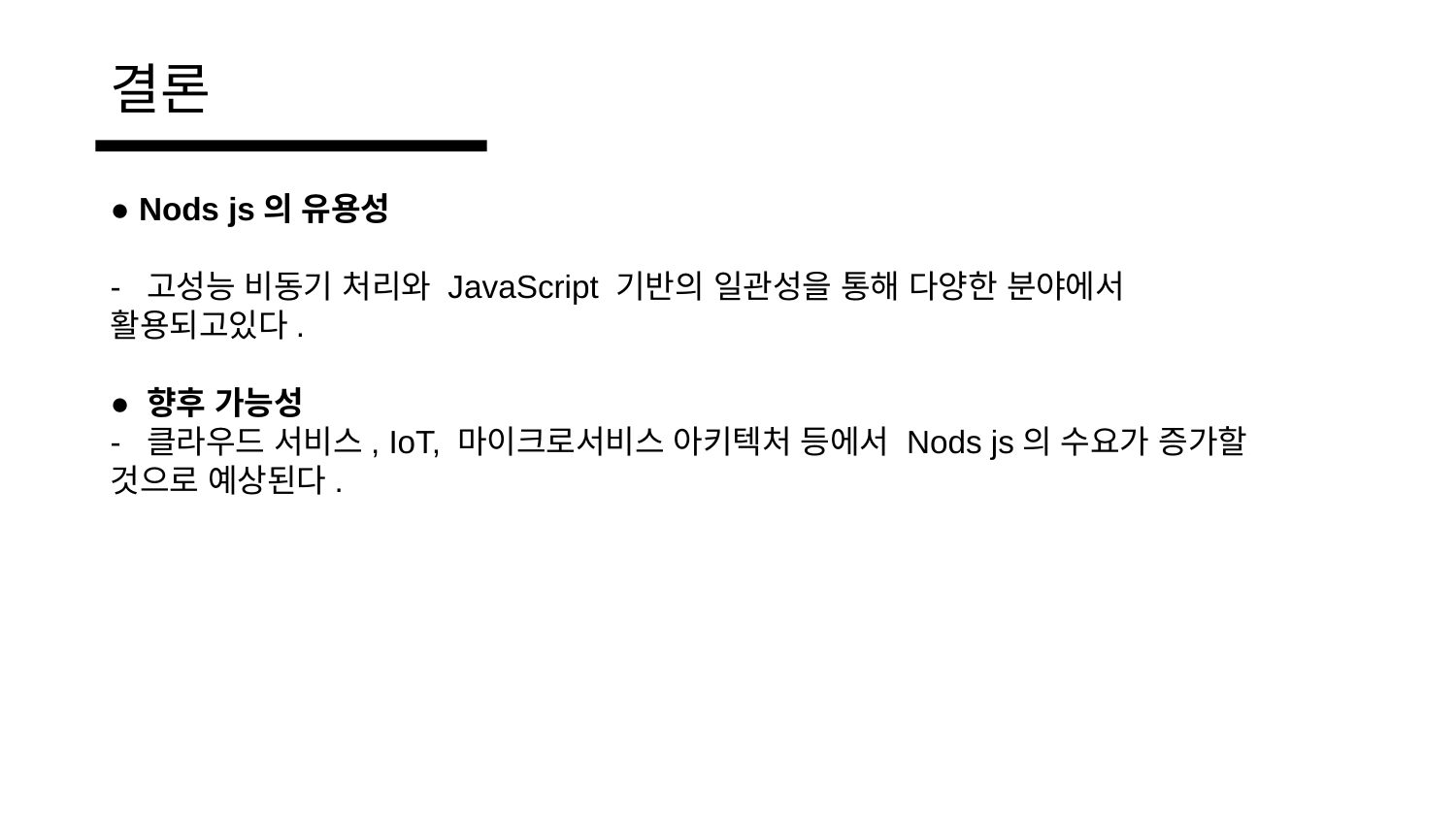

결론

● Nods js의 유용성

-  고성능 비동기 처리와 JavaScript 기반의 일관성을 통해 다양한 분야에서 활용되고있다.

● 향후 가능성
-  클라우드 서비스, IoT, 마이크로서비스 아키텍처 등에서 Nods js의 수요가 증가할 것으로 예상된다.